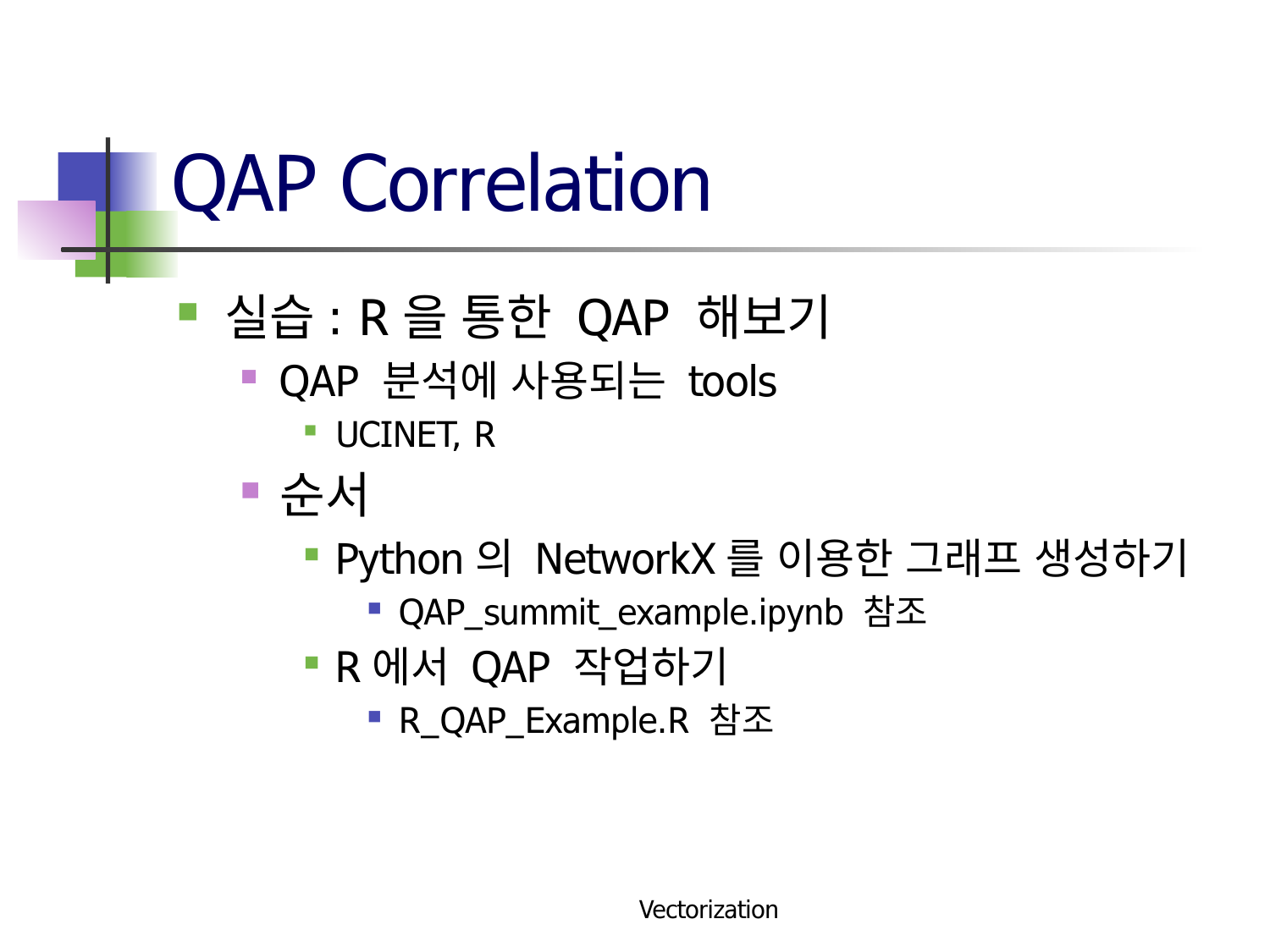

# QAP Correlation
실습: R을 통한 QAP 해보기
QAP 분석에 사용되는 tools
UCINET, R
순서
Python의 NetworkX를 이용한 그래프 생성하기
QAP_summit_example.ipynb 참조
R에서 QAP 작업하기
R_QAP_Example.R 참조

Vectorization